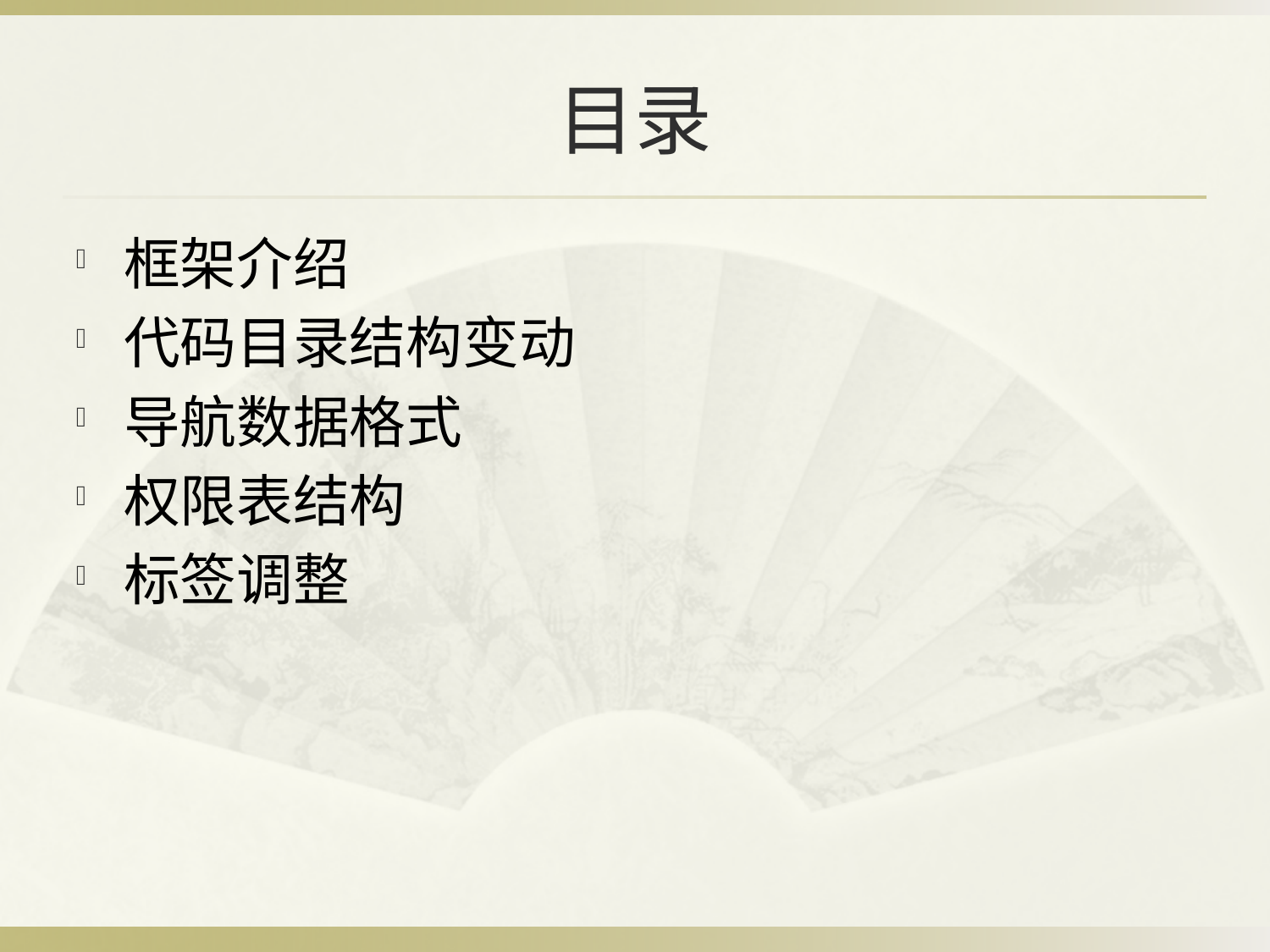

# 目录
框架介绍
代码目录结构变动
导航数据格式
权限表结构
标签调整